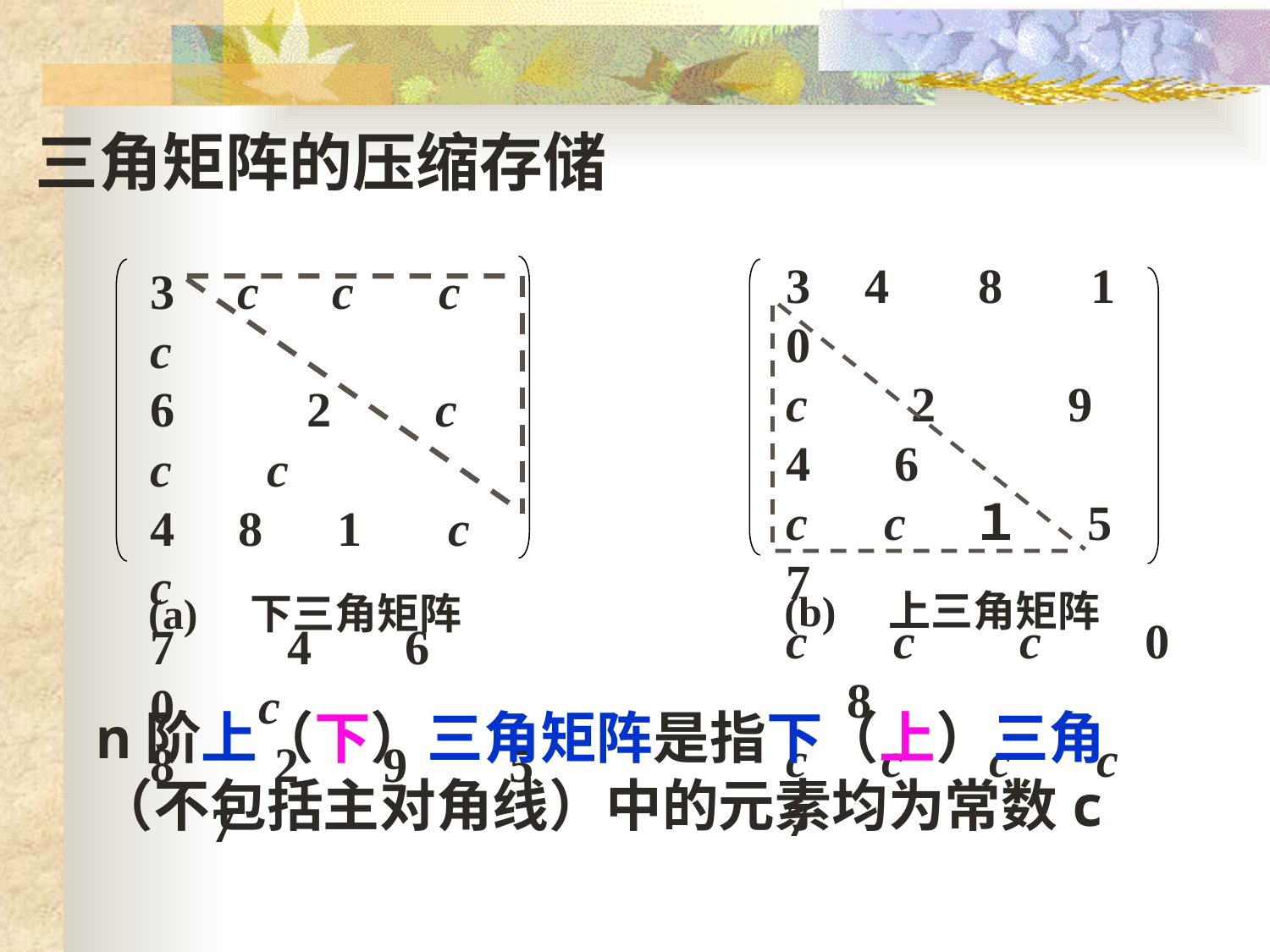

三角矩阵的压缩存储
3    4　 8　 1     0
c　2 　9　 4　 6
c　c　１    5     7
c　c　 c　 0 　8
c　c　 c　 c     7

3     c　c　 c　  c
6 　2　c　 c　  c
4     8　1　 c      c
7　 4　6 　0　 c
8　 2　9 　5 　7

(b)　上三角矩阵
(a)　下三角矩阵
n阶上（下）三角矩阵是指下（上）三角（不包括主对角线）中的元素均为常数c